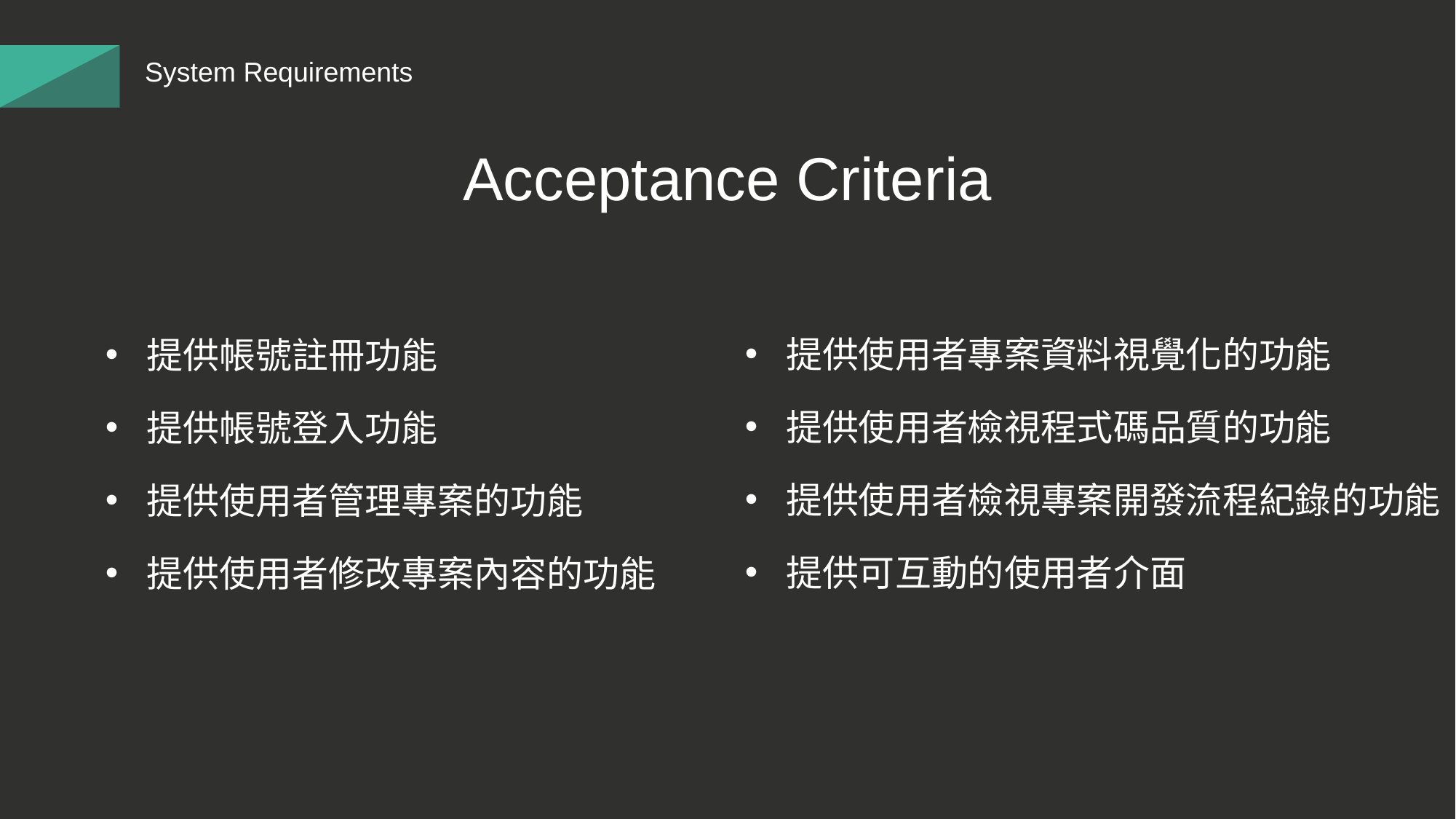

System Requirements
Acceptance Criteria
提供使用者專案資料視覺化的功能
提供使用者檢視程式碼品質的功能
提供使用者檢視專案開發流程紀錄的功能
提供可互動的使用者介面
提供帳號註冊功能
提供帳號登入功能
提供使用者管理專案的功能
提供使用者修改專案內容的功能